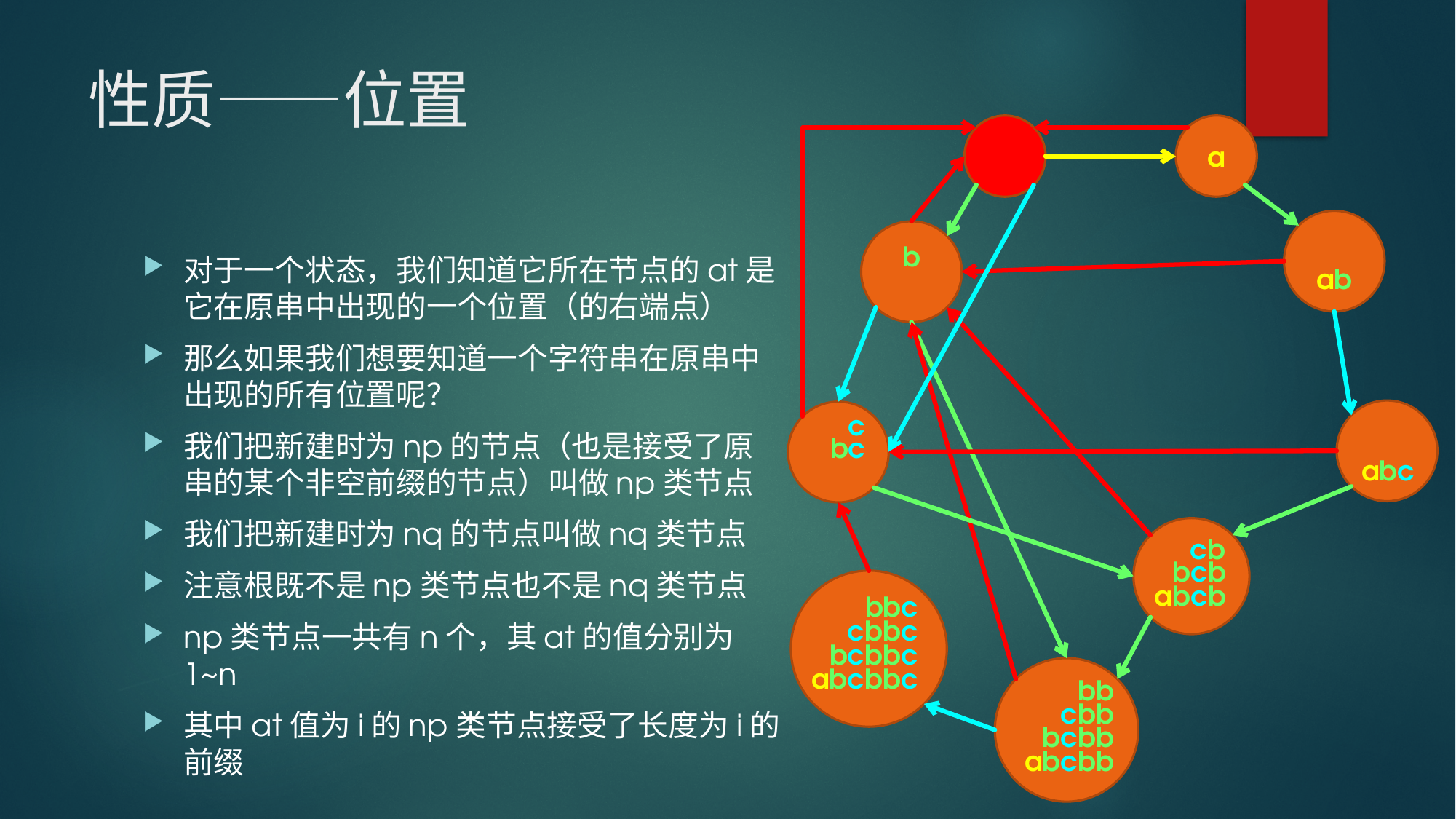

# 性质——位置

a

b
对于一个状态，我们知道它所在节点的at是它在原串中出现的一个位置（的右端点）
那么如果我们想要知道一个字符串在原串中出现的所有位置呢？
我们把新建时为np的节点（也是接受了原串的某个非空前缀的节点）叫做np类节点
我们把新建时为nq的节点叫做nq类节点
注意根既不是np类节点也不是nq类节点
np类节点一共有n个，其at的值分别为1~n
其中at值为i的np类节点接受了长度为i的前缀
ab

c
bc
abc

cb
bcb

abcb
bbc
cbbc
bcbbc
abcbbc

bb
cbb
bcbb
abcbb